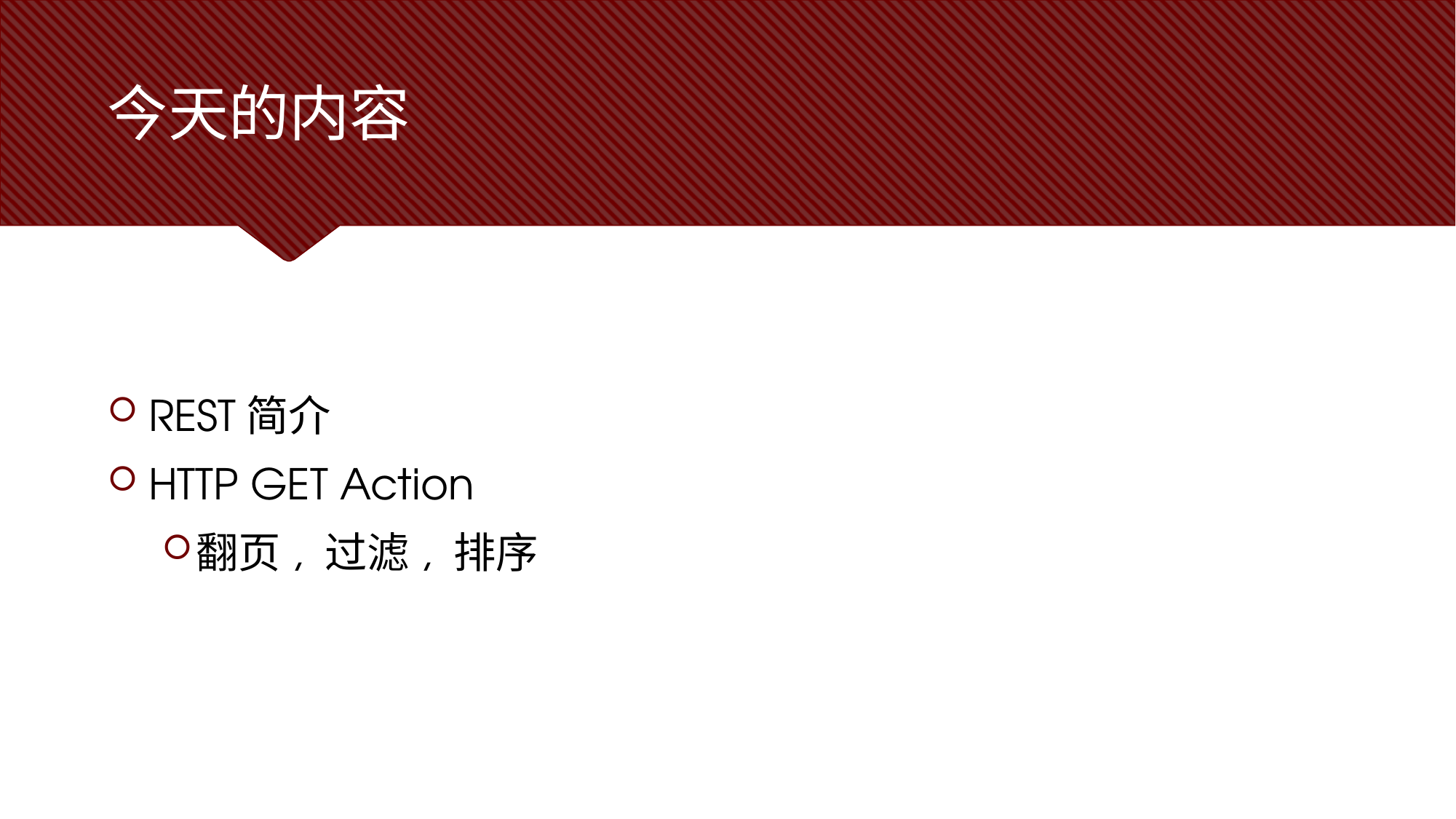

# 今天的内容
REST简介
HTTP GET Action
翻页, 过滤, 排序